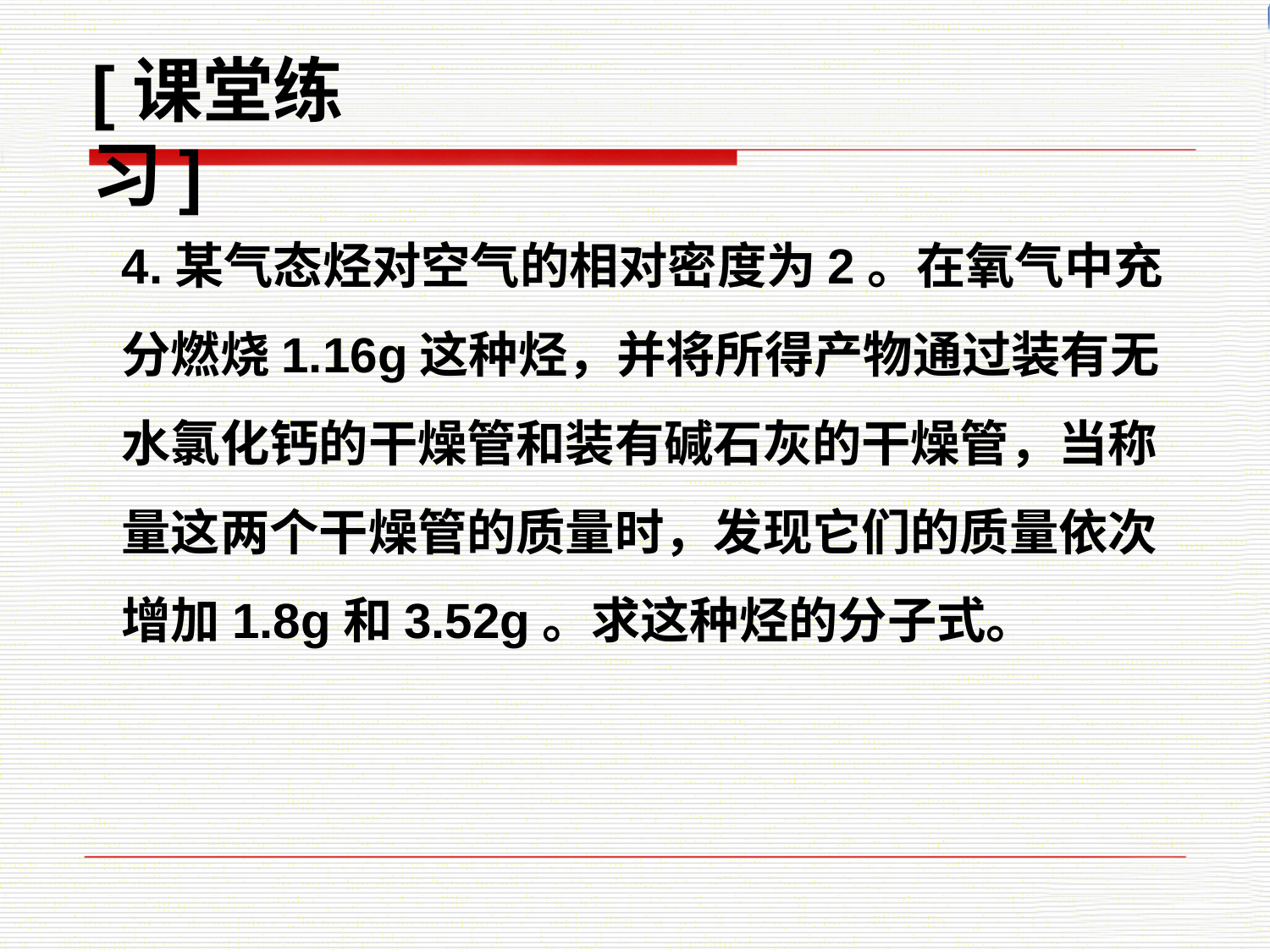

[课堂练习]
4.某气态烃对空气的相对密度为2。在氧气中充分燃烧1.16g这种烃，并将所得产物通过装有无水氯化钙的干燥管和装有碱石灰的干燥管，当称量这两个干燥管的质量时，发现它们的质量依次增加1.8g和3.52g。求这种烃的分子式。